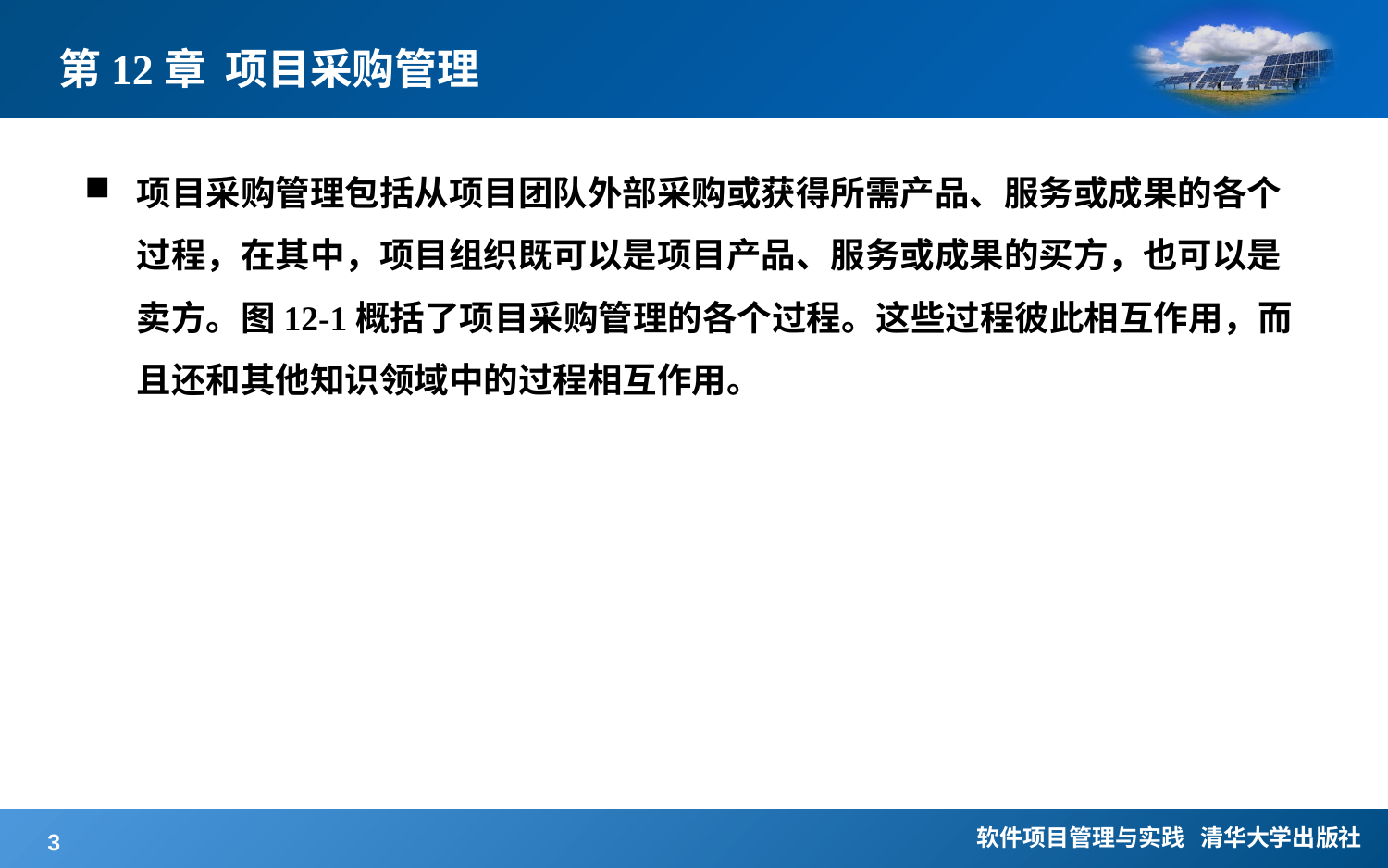

# 第12章  项目采购管理
项目采购管理包括从项目团队外部采购或获得所需产品、服务或成果的各个过程，在其中，项目组织既可以是项目产品、服务或成果的买方，也可以是卖方。图12-1概括了项目采购管理的各个过程。这些过程彼此相互作用，而且还和其他知识领域中的过程相互作用。